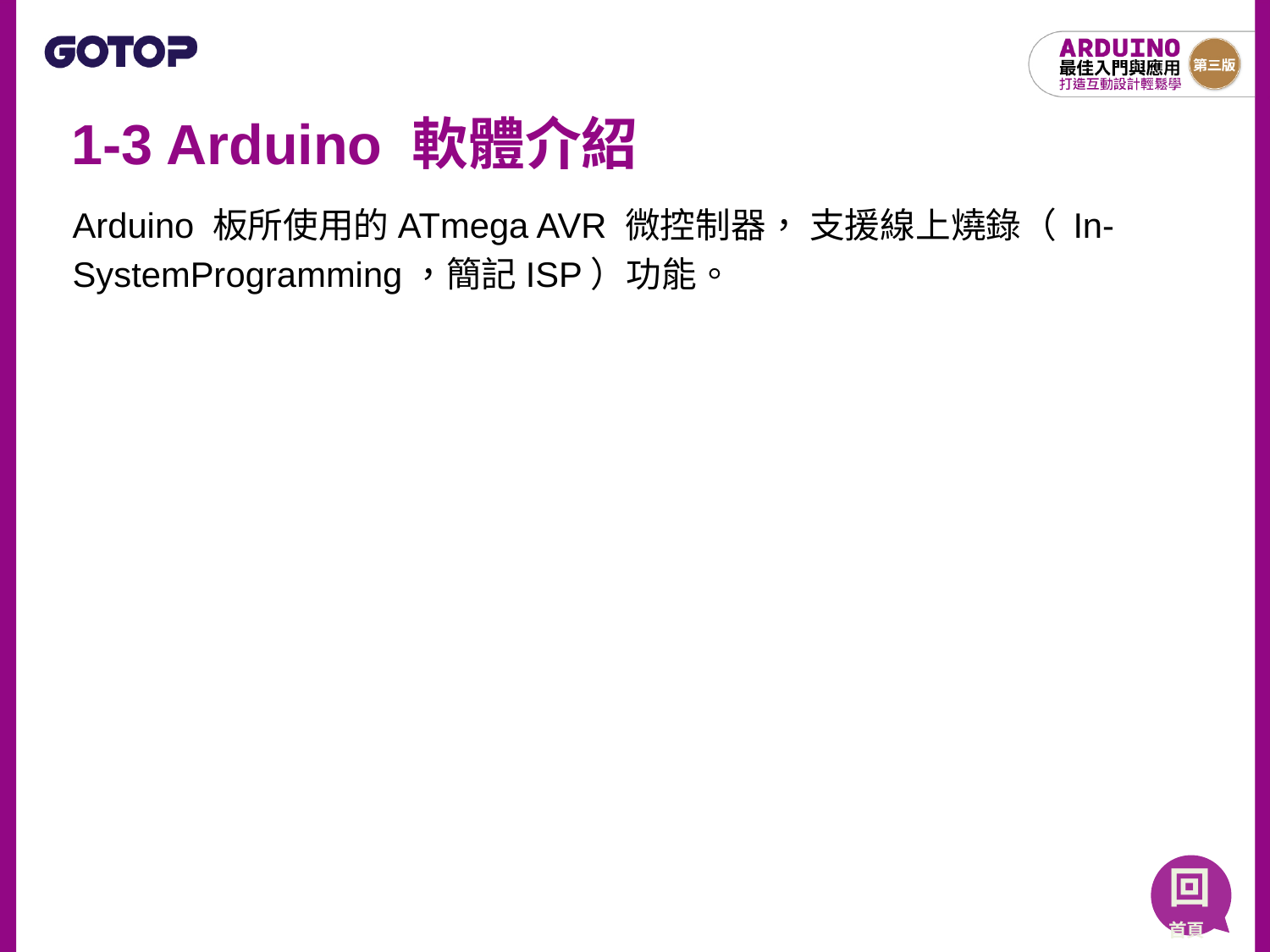

# 1-3 Arduino 軟體介紹
Arduino 板所使用的ATmega AVR 微控制器， 支援線上燒錄（ In-SystemProgramming，簡記ISP）功能。